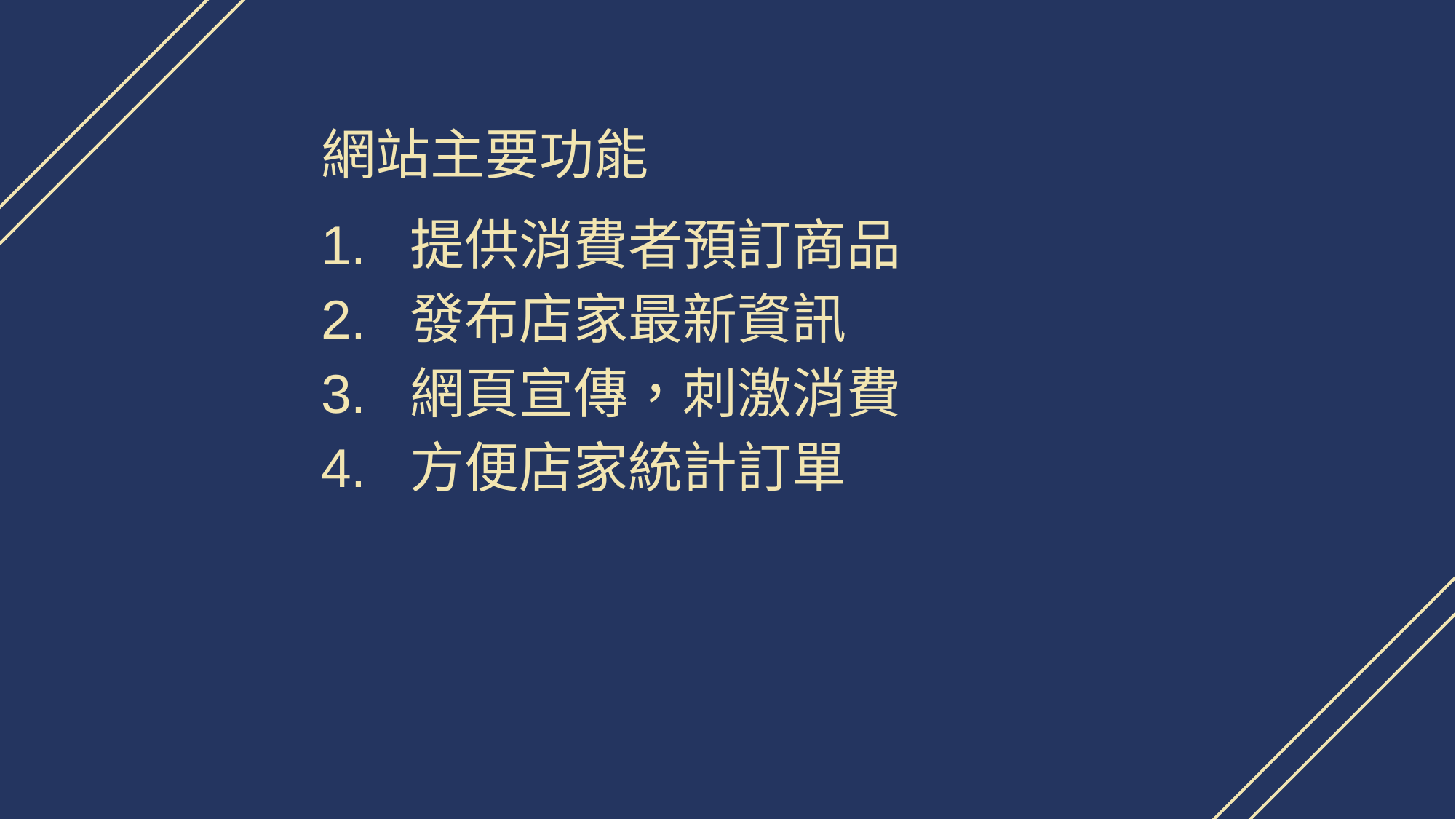

網站主要功能
提供消費者預訂商品
發布店家最新資訊
網頁宣傳，刺激消費
方便店家統計訂單